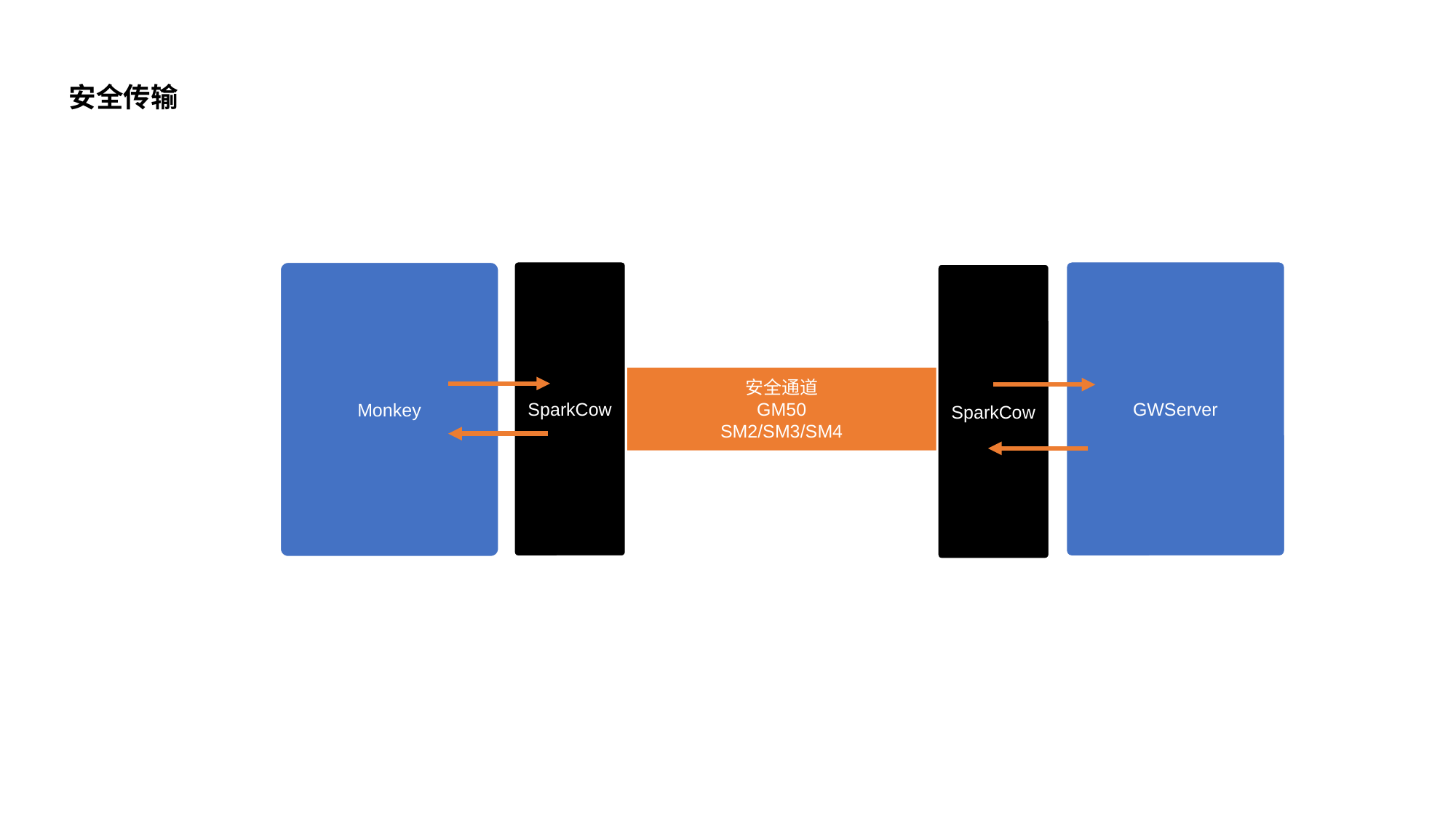

安全传输
GWServer
SparkCow
Monkey
SparkCow
安全通道
GM50
SM2/SM3/SM4